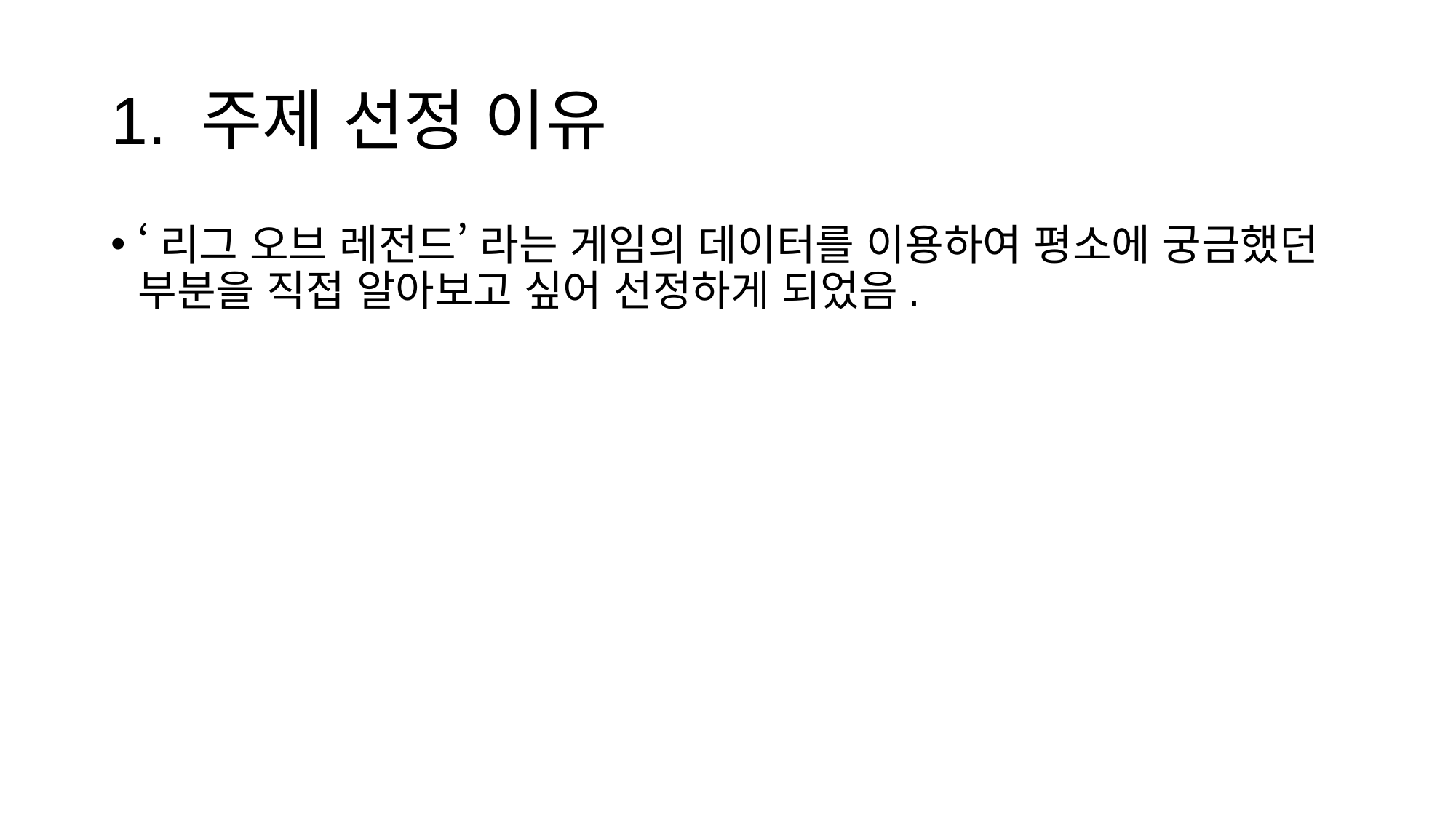

# 1. 주제 선정 이유
‘리그 오브 레전드’ 라는 게임의 데이터를 이용하여 평소에 궁금했던 부분을 직접 알아보고 싶어 선정하게 되었음.